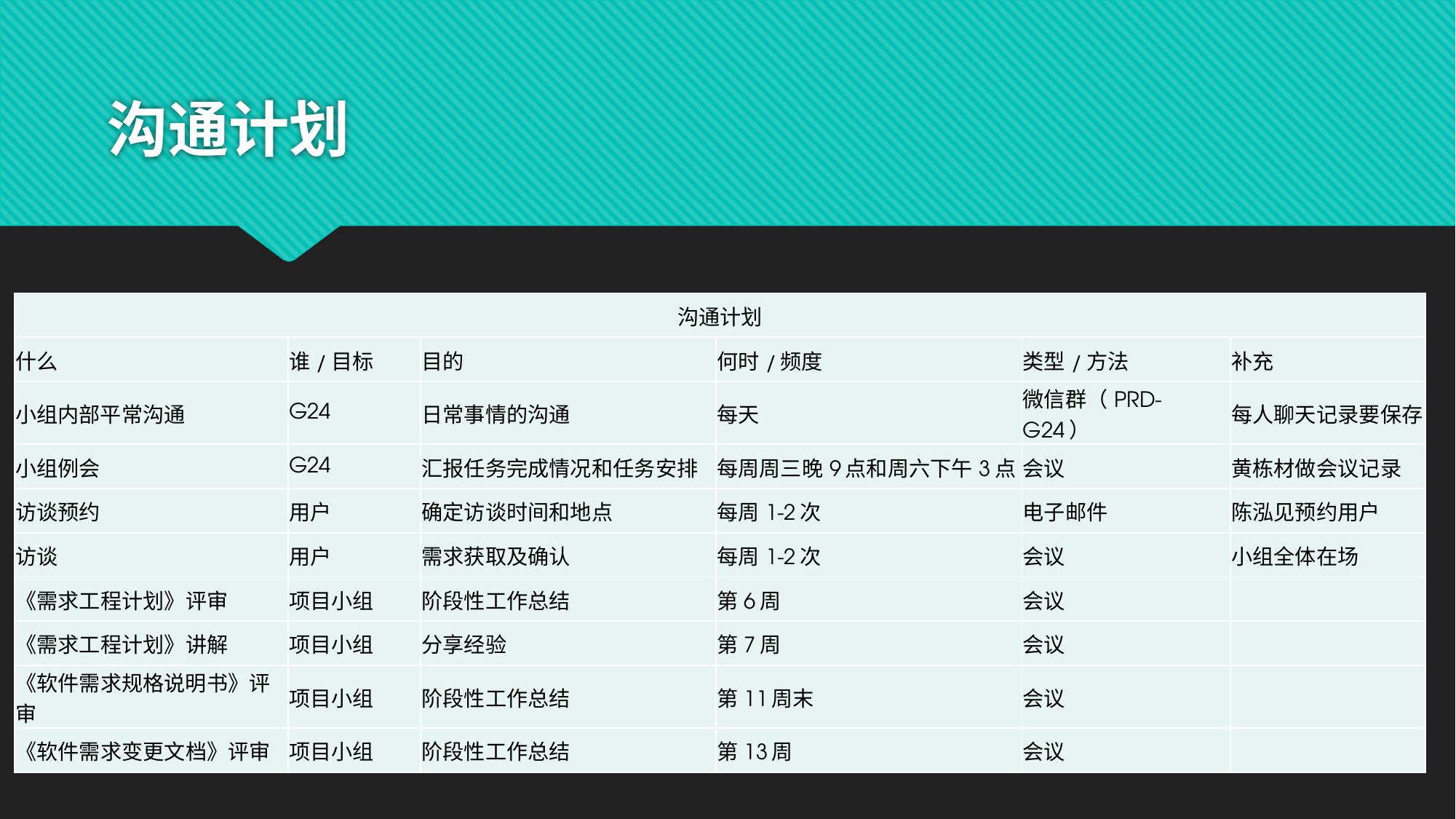

# 沟通计划
| 沟通计划 |  |  |  |  |  |
| --- | --- | --- | --- | --- | --- |
| 什么 | 谁/目标 | 目的 | 何时/频度 | 类型/方法 | 补充 |
| 小组内部平常沟通 | G24 | 日常事情的沟通 | 每天 | 微信群（PRD-G24） | 每人聊天记录要保存 |
| 小组例会 | G24 | 汇报任务完成情况和任务安排 | 每周周三晚9点和周六下午3点 | 会议 | 黄栋材做会议记录 |
| 访谈预约 | 用户 | 确定访谈时间和地点 | 每周1-2次 | 电子邮件 | 陈泓见预约用户 |
| 访谈 | 用户 | 需求获取及确认 | 每周1-2次 | 会议 | 小组全体在场 |
| 《需求工程计划》评审 | 项目小组 | 阶段性工作总结 | 第6周 | 会议 |  |
| 《需求工程计划》讲解 | 项目小组 | 分享经验 | 第7周 | 会议 |  |
| 《软件需求规格说明书》评审 | 项目小组 | 阶段性工作总结 | 第11周末 | 会议 |  |
| 《软件需求变更文档》评审 | 项目小组 | 阶段性工作总结 | 第13周 | 会议 |  |